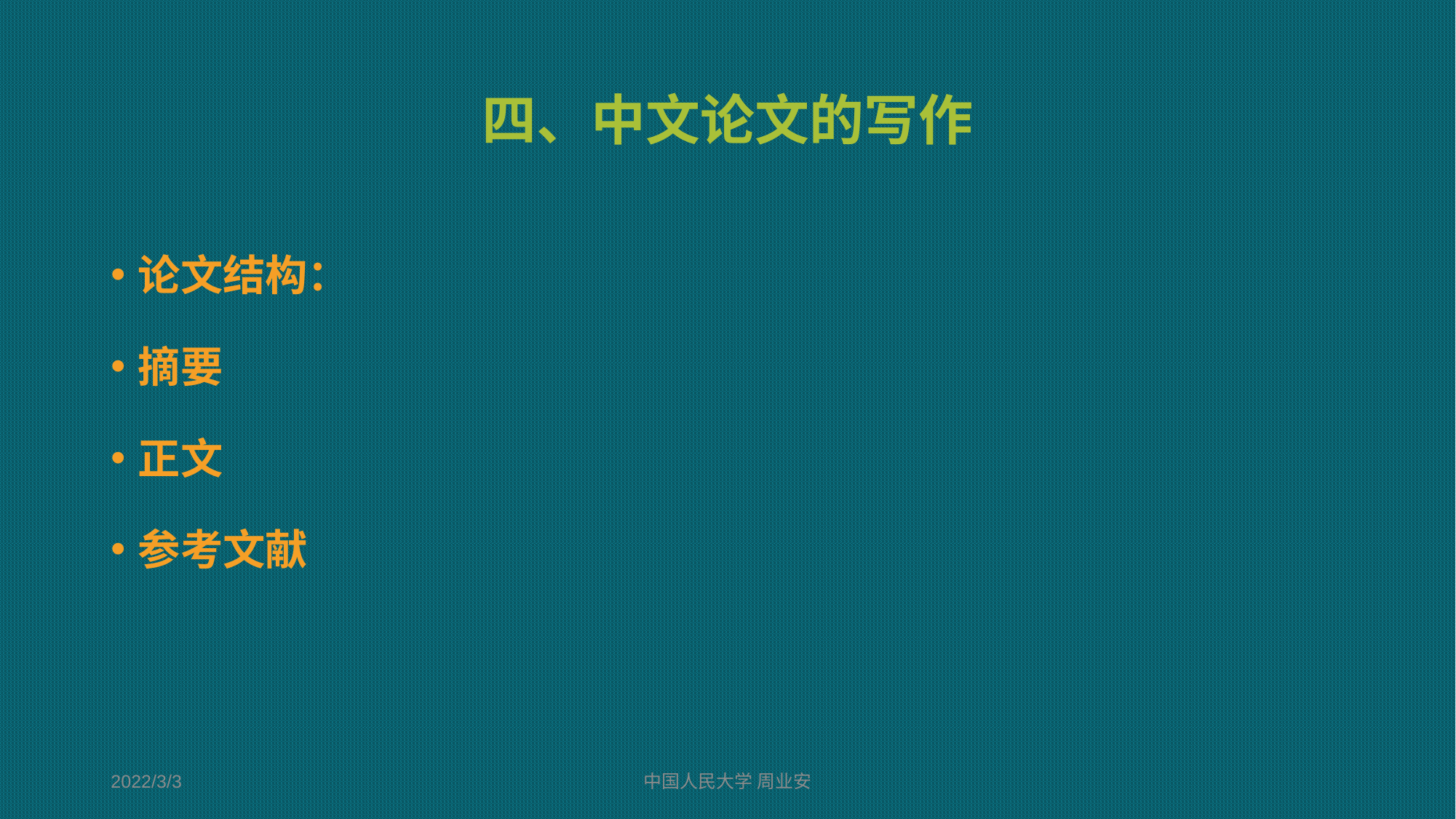

# 四、中文论文的写作
论文结构：
摘要
正文
参考文献

2022/3/3
中国人民大学 周业安